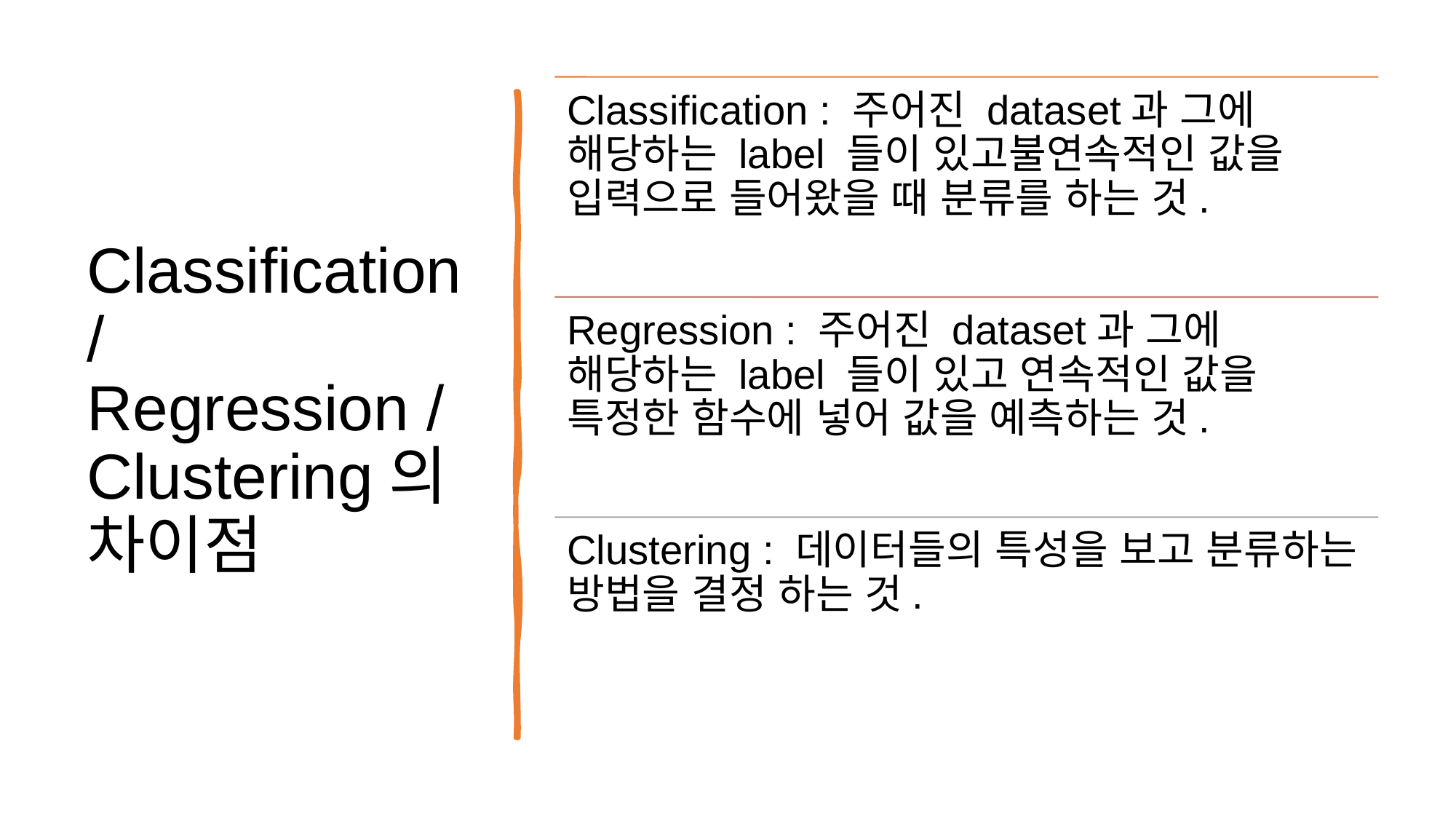

Classification : 주어진 dataset과 그에 해당하는 label 들이 있고불연속적인 값을 입력으로 들어왔을 때 분류를 하는 것.
Regression : 주어진 dataset과 그에 해당하는 label 들이 있고 연속적인 값을 특정한 함수에 넣어 값을 예측하는 것.
Clustering : 데이터들의 특성을 보고 분류하는 방법을 결정 하는 것.
# Classification / Regression / Clustering의 차이점